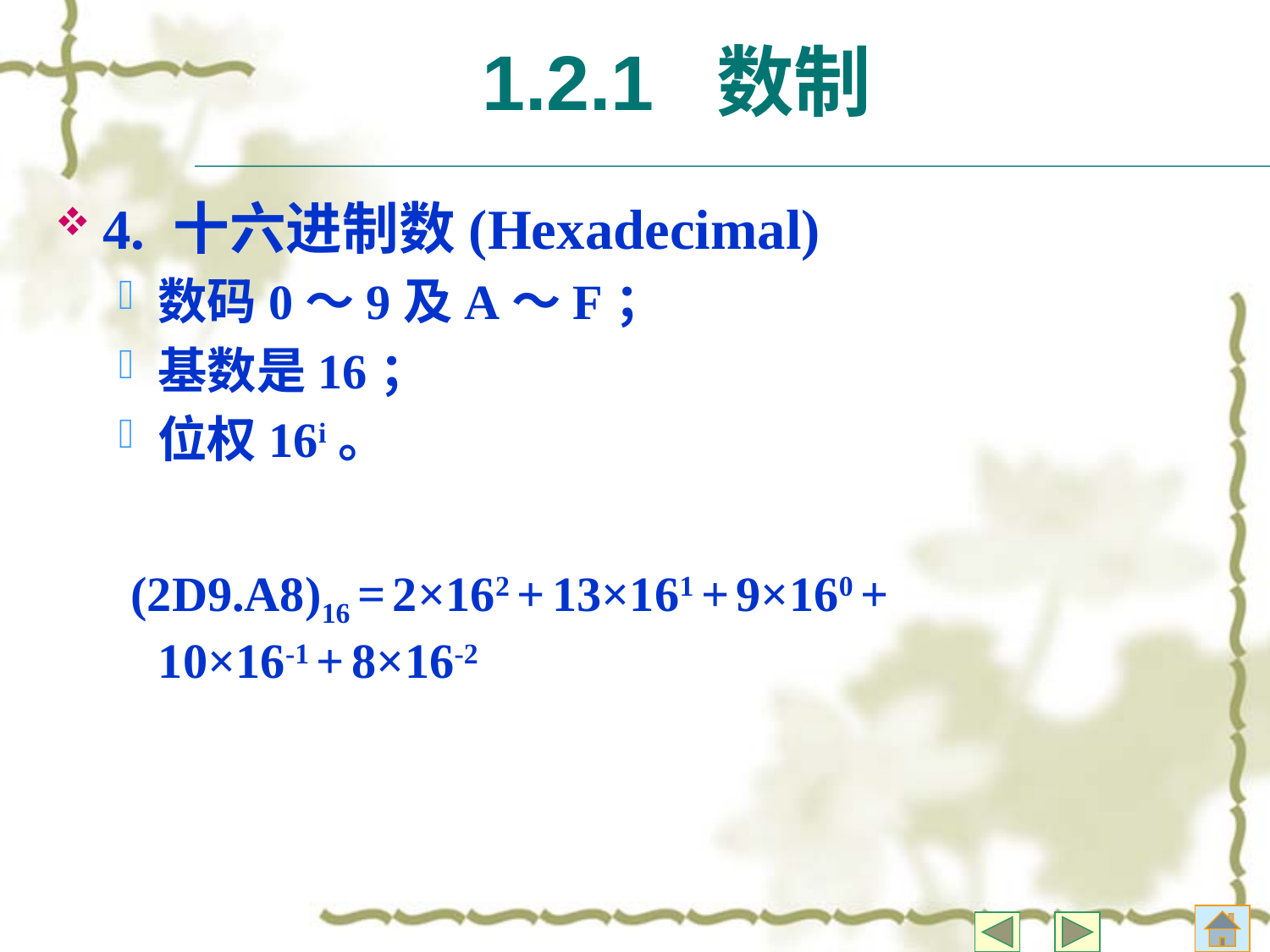

# 1.2.1  数制
4. 十六进制数(Hexadecimal)
数码0～9及A～F；
基数是16；
位权16i。

 (2D9.A8)16 = 2×162 + 13×161 + 9×160 + 
10×16-1 + 8×16-2